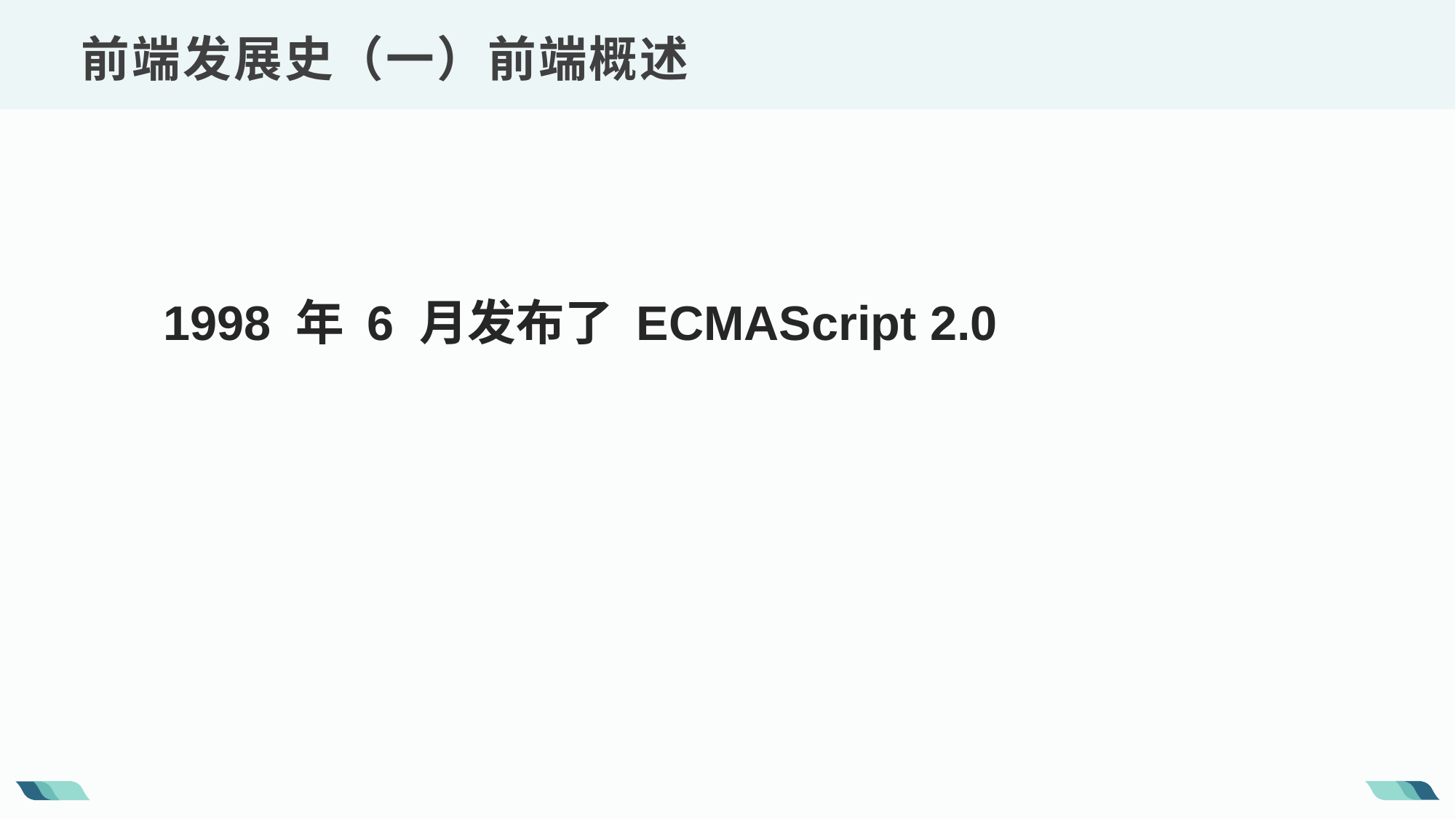

前端发展史（一）前端概述
1998 年 6 月发布了 ECMAScript 2.0